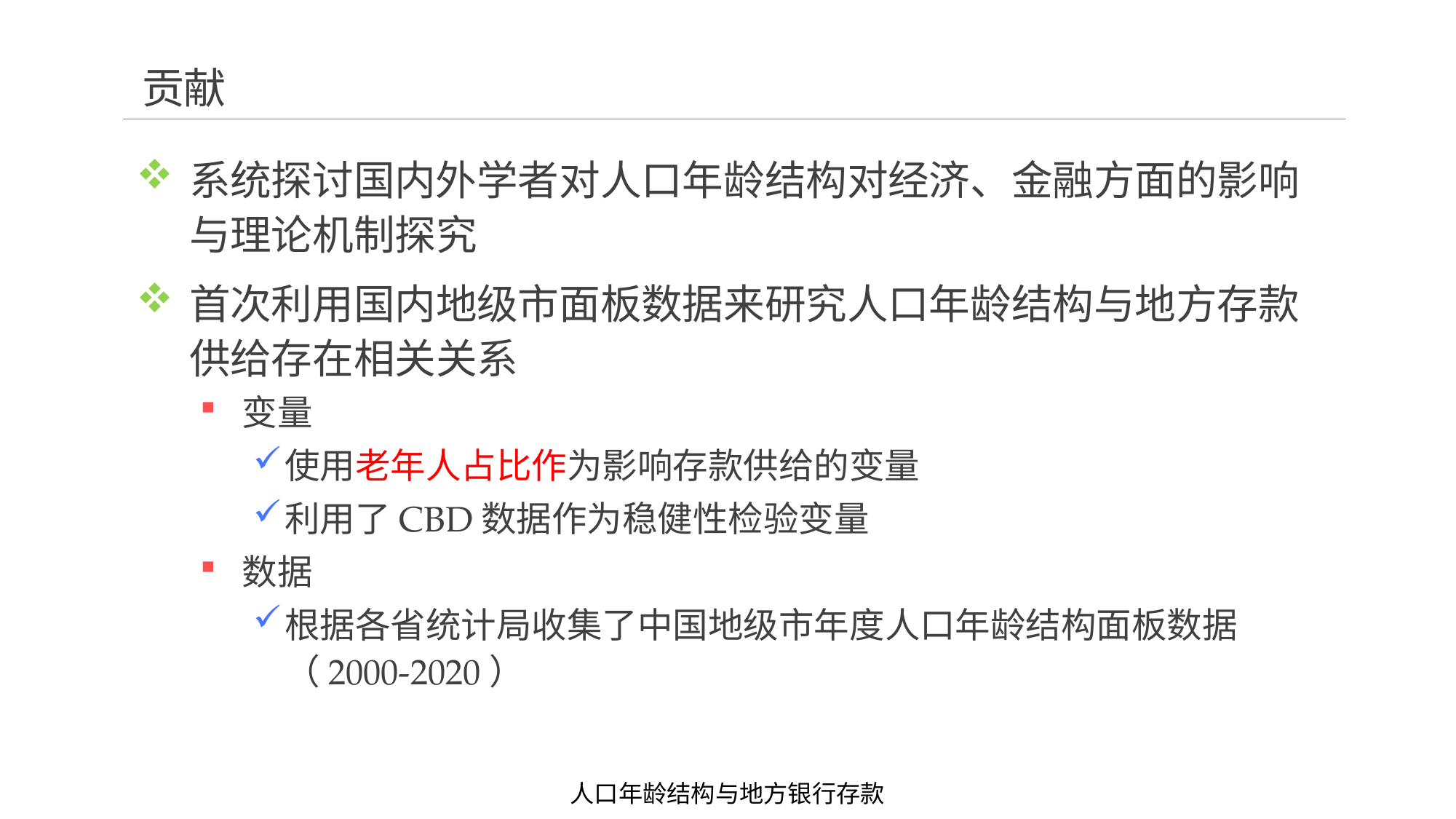

# 贡献
系统探讨国内外学者对人口年龄结构对经济、金融方面的影响与理论机制探究
首次利用国内地级市面板数据来研究人口年龄结构与地方存款供给存在相关关系
变量
使用老年人占比作为影响存款供给的变量
利用了CBD数据作为稳健性检验变量
数据
根据各省统计局收集了中国地级市年度人口年龄结构面板数据（2000-2020）

人口年龄结构与地方银行存款